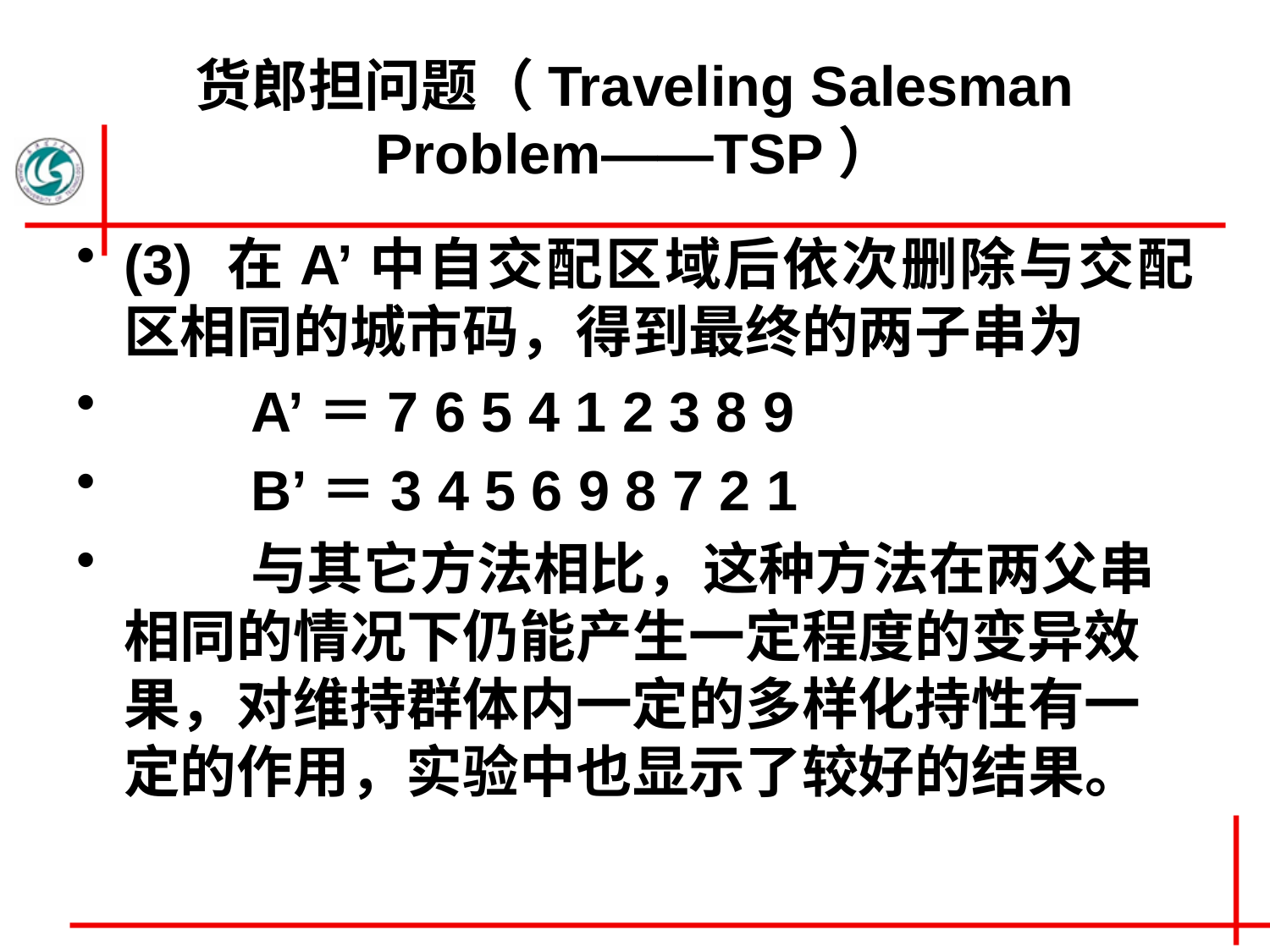

# 货郎担问题（Traveling Salesman Problem——TSP）
(3) 在A’中自交配区域后依次删除与交配区相同的城市码，得到最终的两子串为
	A’＝7 6 5 4 1 2 3 8 9
	B’＝3 4 5 6 9 8 7 2 1
	与其它方法相比，这种方法在两父串相同的情况下仍能产生一定程度的变异效果，对维持群体内一定的多样化持性有一定的作用，实验中也显示了较好的结果。